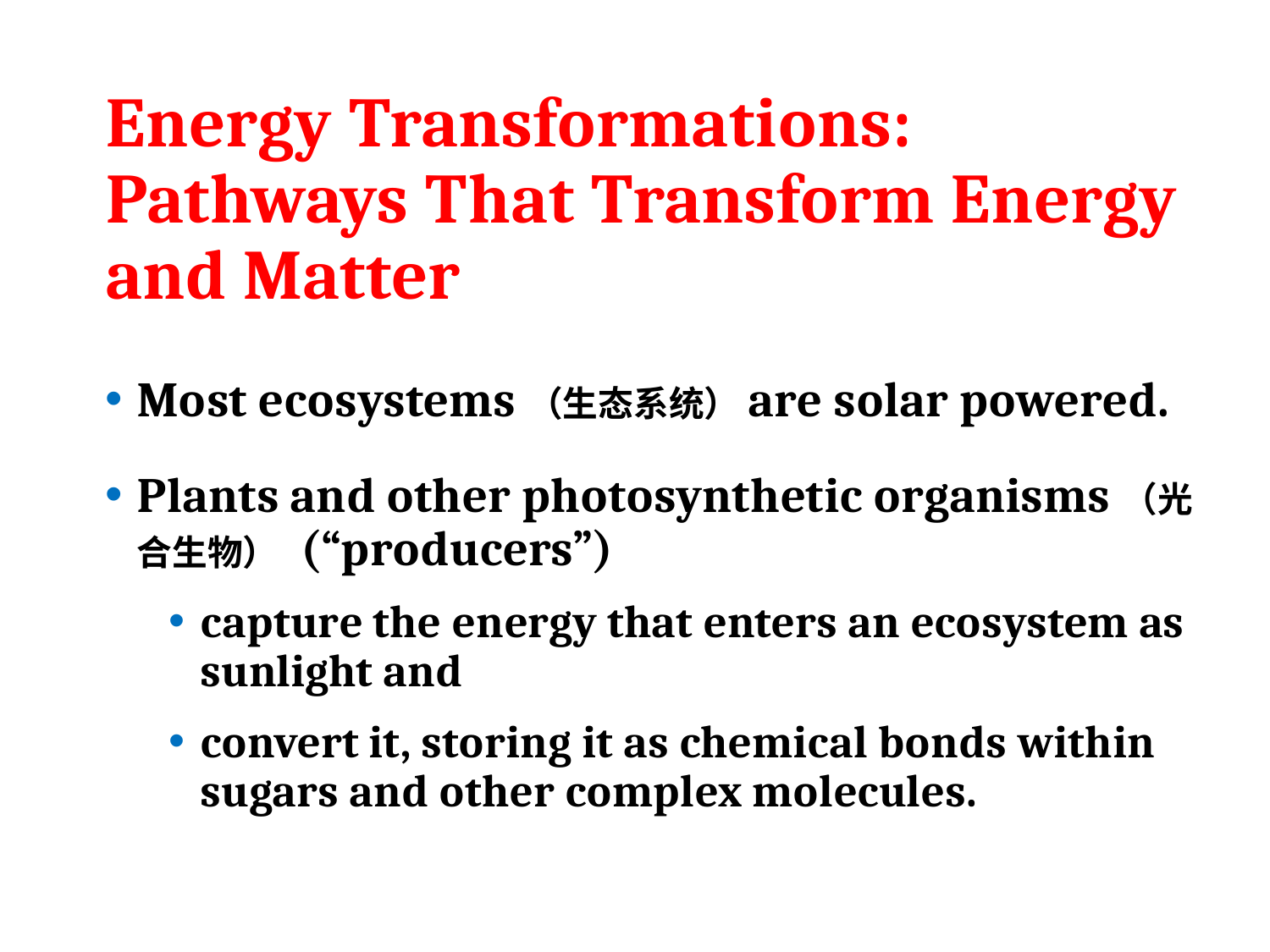

Energy Transformations: Pathways That Transform Energy and Matter
Most ecosystems（生态系统）are solar powered.
Plants and other photosynthetic organisms（光合生物） (“producers”)
capture the energy that enters an ecosystem as sunlight and
convert it, storing it as chemical bonds within sugars and other complex molecules.